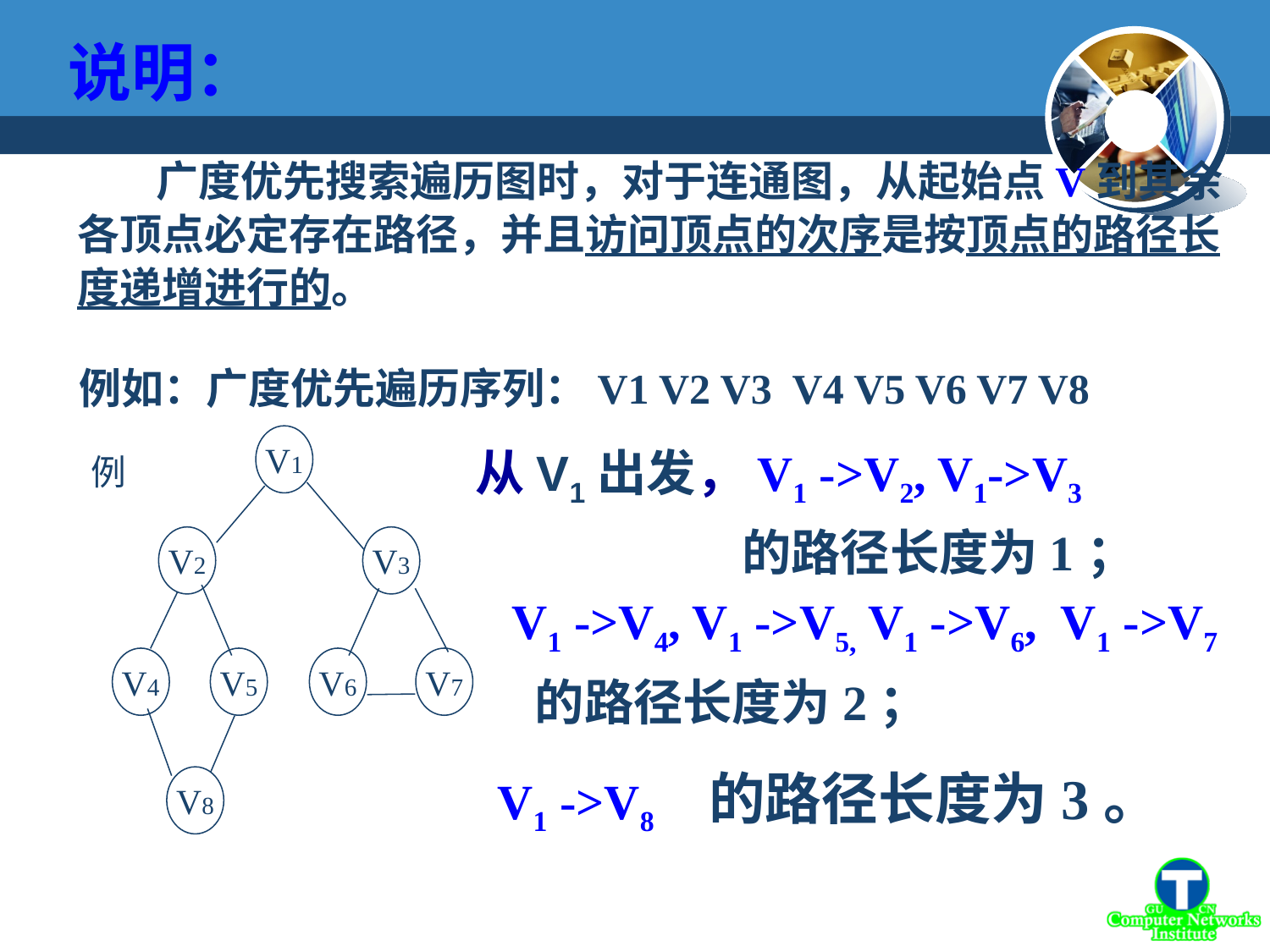

说明：
        广度优先搜索遍历图时，对于连通图，从起始点V到其余各顶点必定存在路径，并且访问顶点的次序是按顶点的路径长度递增进行的。
例如：广度优先遍历序列：V1 V2 V3  V4 V5 V6 V7 V8
    从V1出发，V1 ->V2, V1->V3
                           的路径长度为1；
V1
例

V2
V3

V4
V5
V6
V7

V8

  V1 ->V4, V1 ->V5, V1 ->V6,  V1 ->V7
    的路径长度为2；
V1 ->V8  的路径长度为3。
91